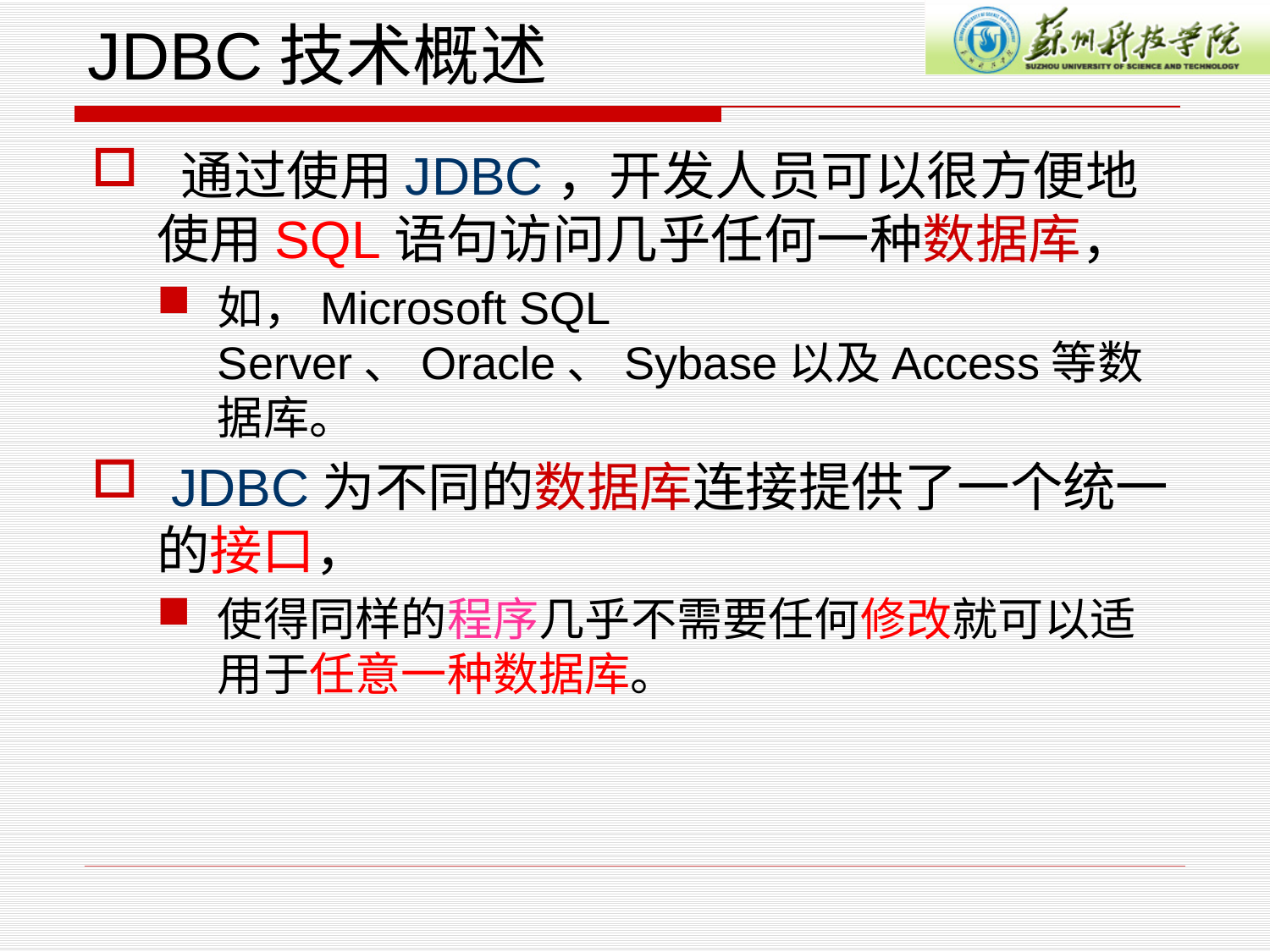

# JDBC技术概述
 通过使用JDBC，开发人员可以很方便地使用SQL语句访问几乎任何一种数据库，
如，Microsoft SQL Server、Oracle、Sybase以及Access等数据库。
 JDBC为不同的数据库连接提供了一个统一的接口，
使得同样的程序几乎不需要任何修改就可以适用于任意一种数据库。